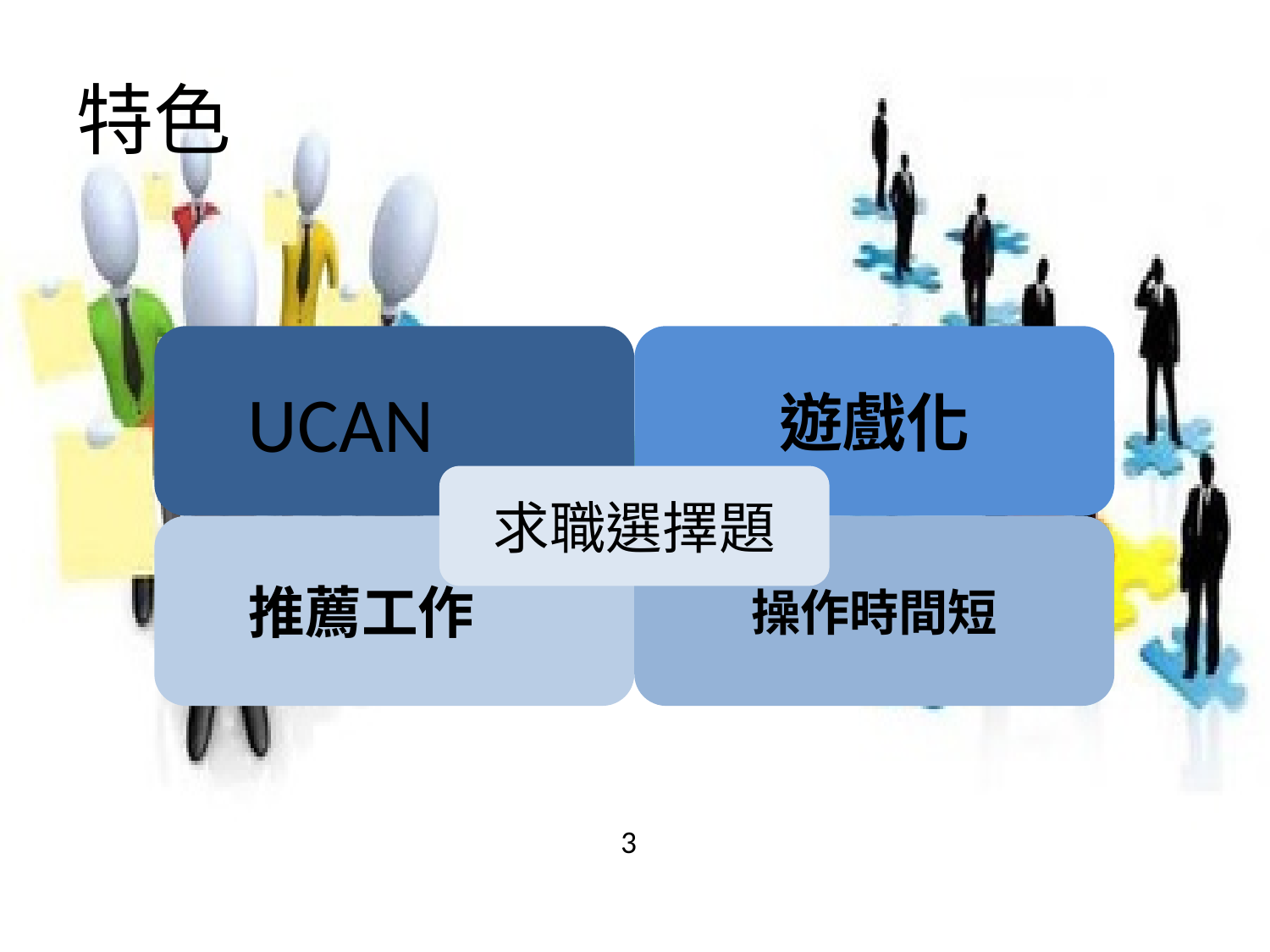

# 特色
遊戲化
          UCAN
求職選擇題
         推薦工作
操作時間短
      3